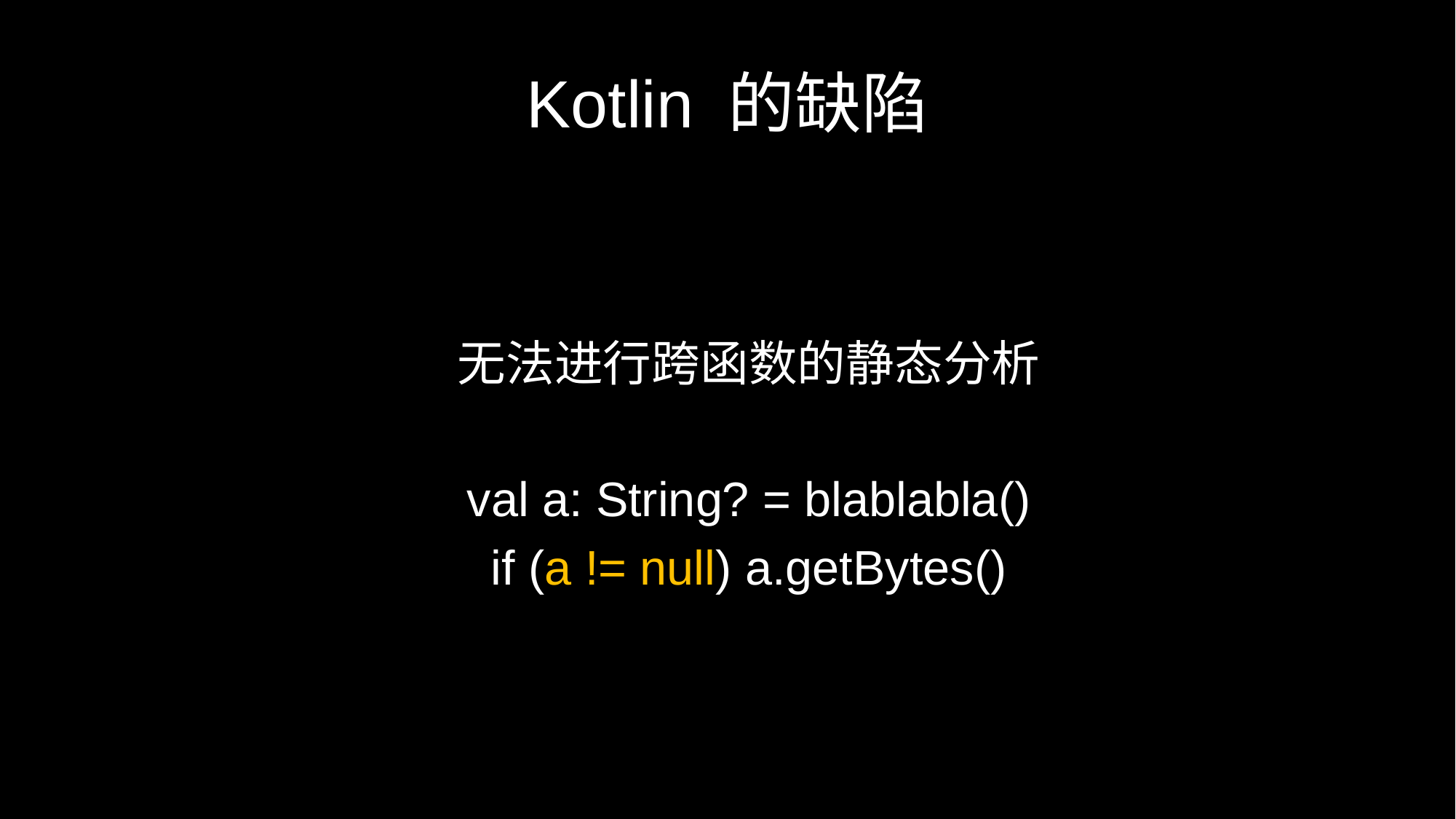

# Kotlin 的缺陷
无法进行跨函数的静态分析

val a: String? = blablabla()
if (a != null) a.getBytes()